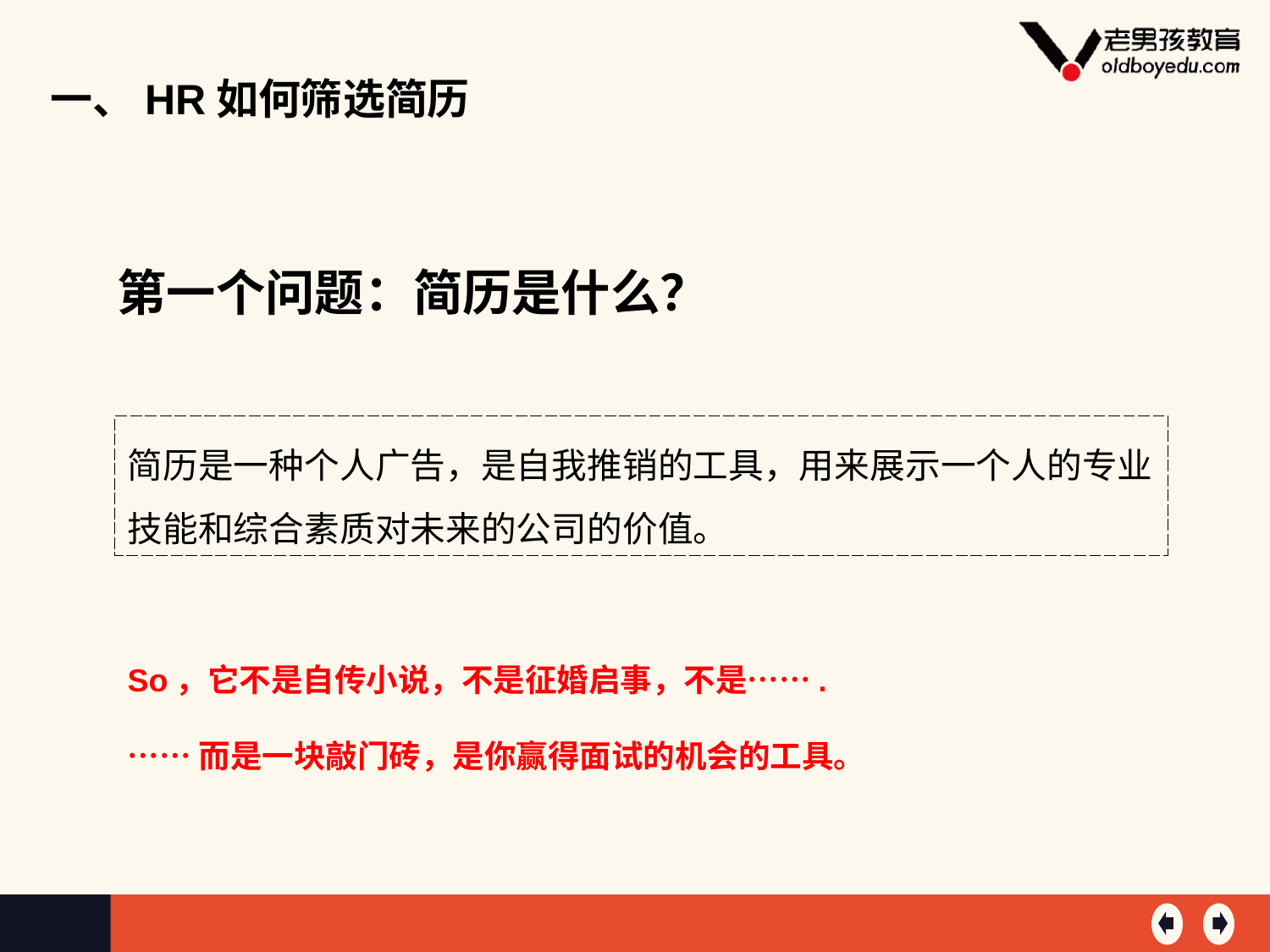

一、HR如何筛选简历
第一个问题：简历是什么？
简历是一种个人广告，是自我推销的工具，用来展示一个人的专业技能和综合素质对未来的公司的价值。
So，它不是自传小说，不是征婚启事，不是…….
……而是一块敲门砖，是你赢得面试的机会的工具。